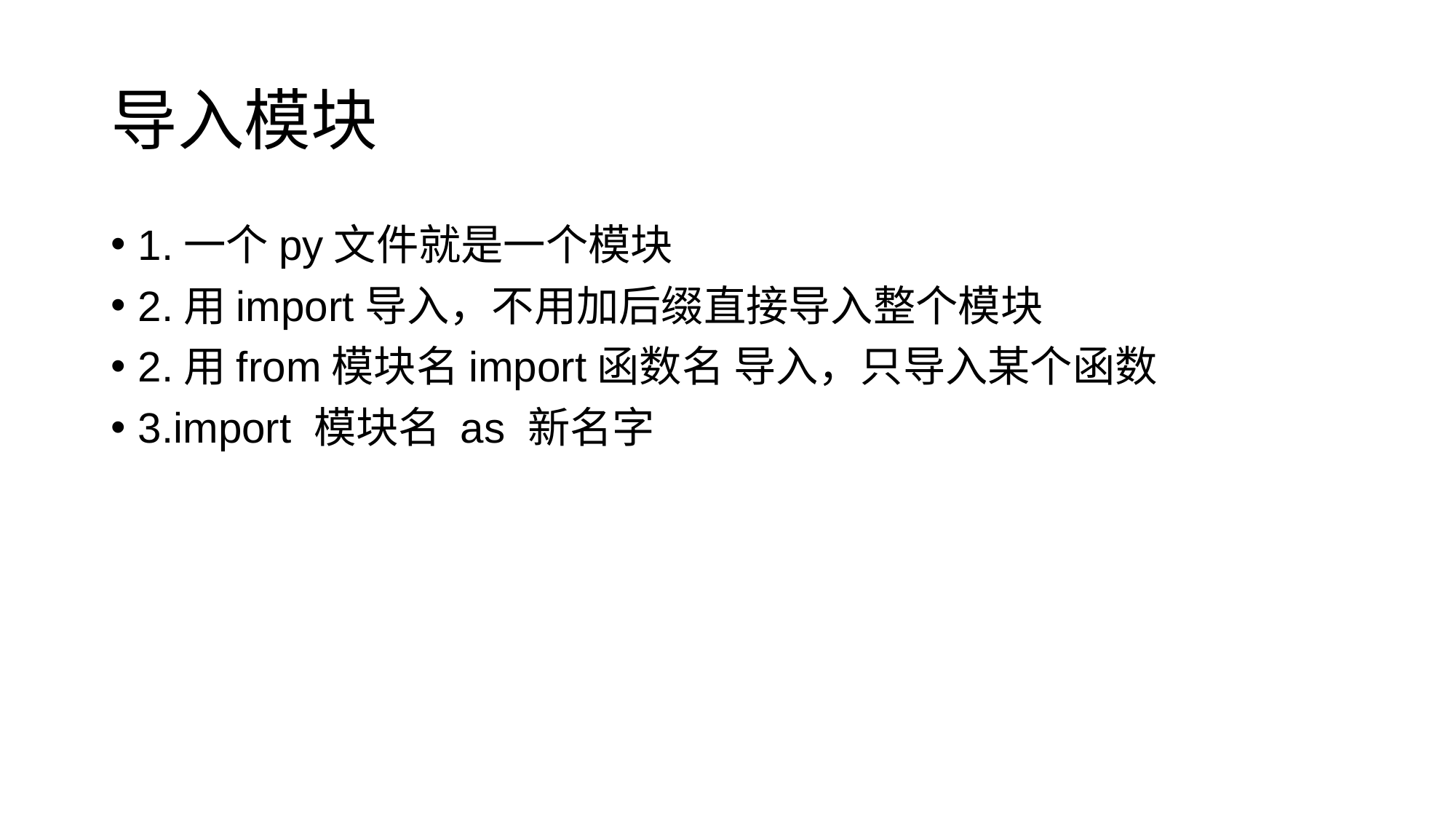

# 导入模块
1.一个py文件就是一个模块
2.用import导入，不用加后缀直接导入整个模块
2.用from模块名import函数名 导入，只导入某个函数
3.import 模块名 as 新名字